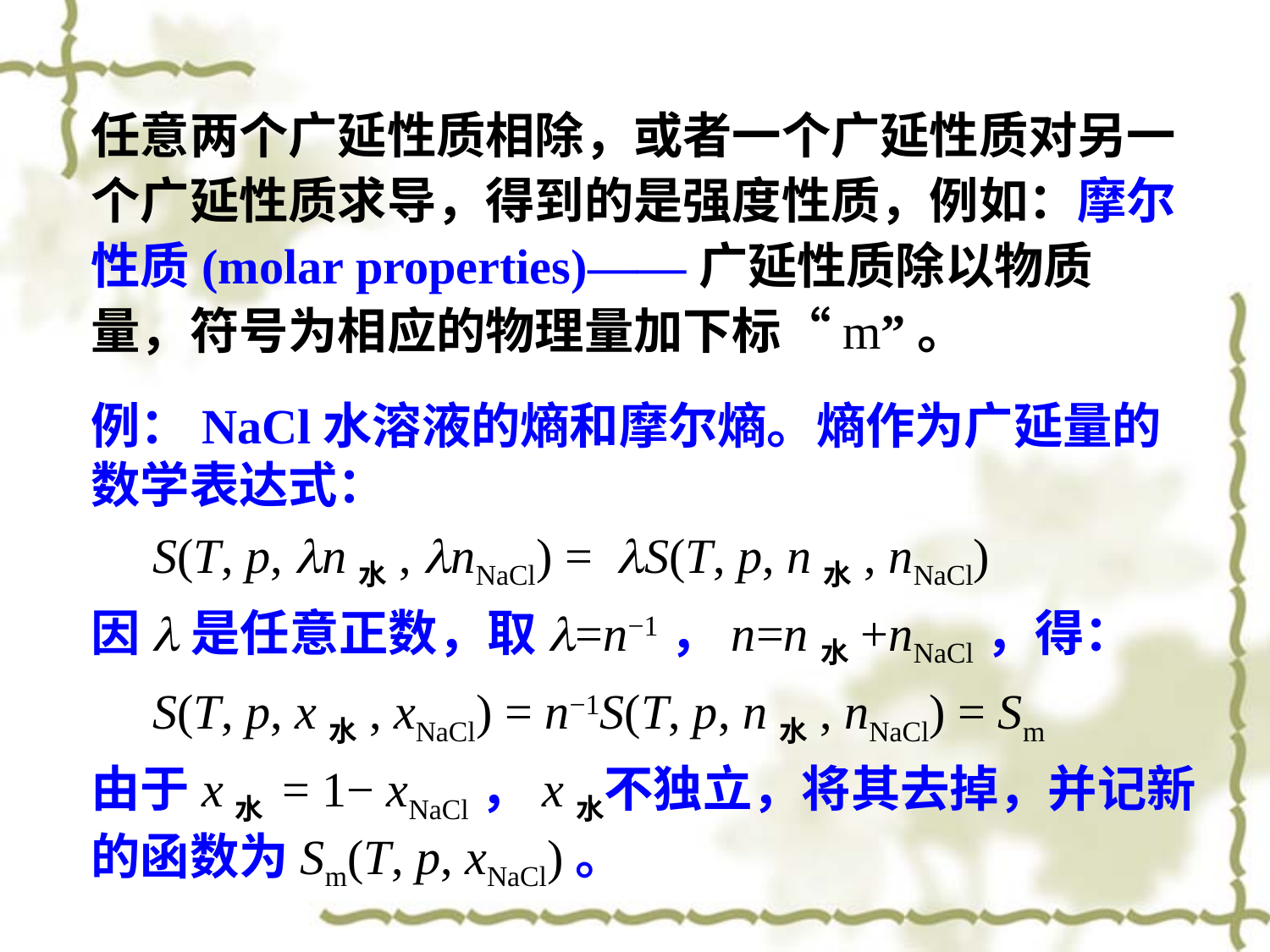

任意两个广延性质相除，或者一个广延性质对另一个广延性质求导，得到的是强度性质，例如：摩尔性质(molar properties)——广延性质除以物质量，符号为相应的物理量加下标“m”。
例：NaCl水溶液的熵和摩尔熵。熵作为广延量的数学表达式：
     S(T, p, λn水, λnNaCl) = λS(T, p, n水, nNaCl)
因λ是任意正数，取λ=n−1，n=n水+nNaCl，得：
     S(T, p, x水, xNaCl) = n−1S(T, p, n水, nNaCl) = Sm
由于x水 = 1− xNaCl，x水不独立，将其去掉，并记新的函数为Sm(T, p, xNaCl)。